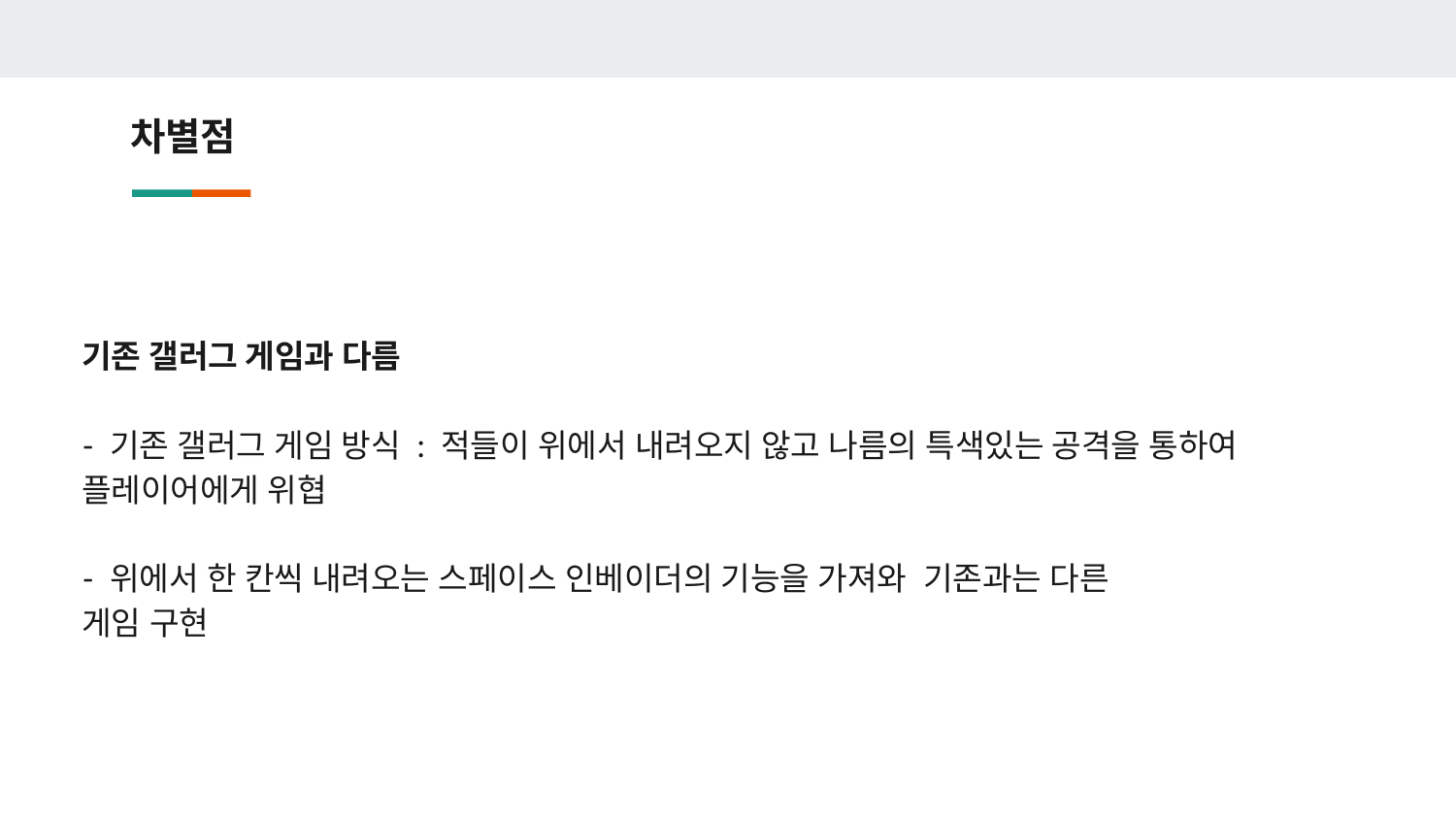

# 차별점

기존 갤러그 게임과 다름

- 기존 갤러그 게임 방식 : 적들이 위에서 내려오지 않고 나름의 특색있는 공격을 통하여 플레이어에게 위협

- 위에서 한 칸씩 내려오는 스페이스 인베이더의 기능을 가져와  기존과는 다른
게임 구현